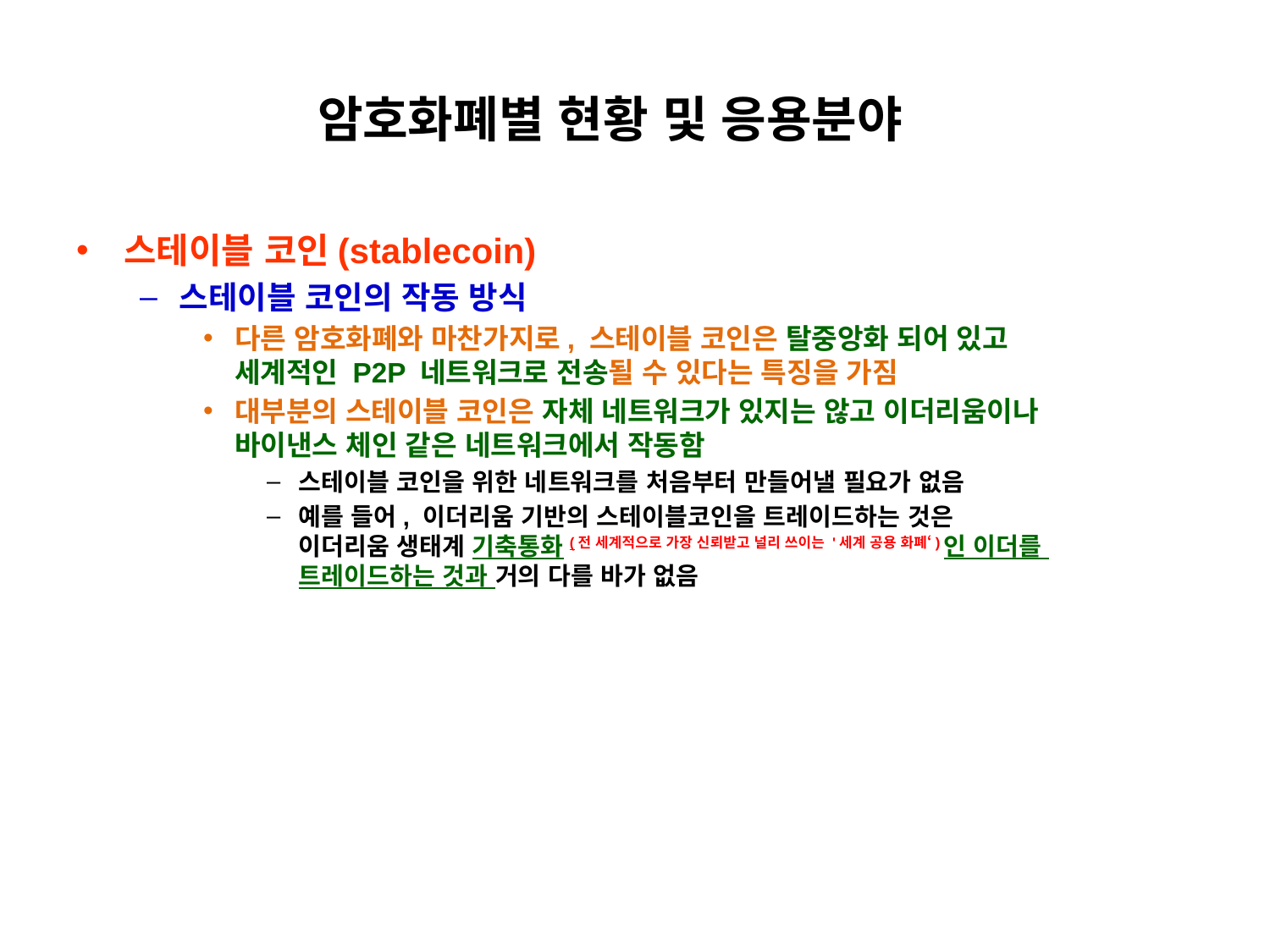

# 암호화폐별 현황 및 응용분야
스테이블 코인(stablecoin)
스테이블 코인의 작동 방식
다른 암호화폐와 마찬가지로, 스테이블 코인은 탈중앙화 되어 있고
세계적인 P2P 네트워크로 전송될 수 있다는 특징을 가짐
대부분의 스테이블 코인은 자체 네트워크가 있지는 않고 이더리움이나
바이낸스 체인 같은 네트워크에서 작동함
스테이블 코인을 위한 네트워크를 처음부터 만들어낼 필요가 없음
예를 들어, 이더리움 기반의 스테이블코인을 트레이드하는 것은
이더리움 생태계 기축통화(전 세계적으로 가장 신뢰받고 널리 쓰이는 '세계 공용 화폐‘)인 이더를
트레이드하는 것과 거의 다를 바가 없음